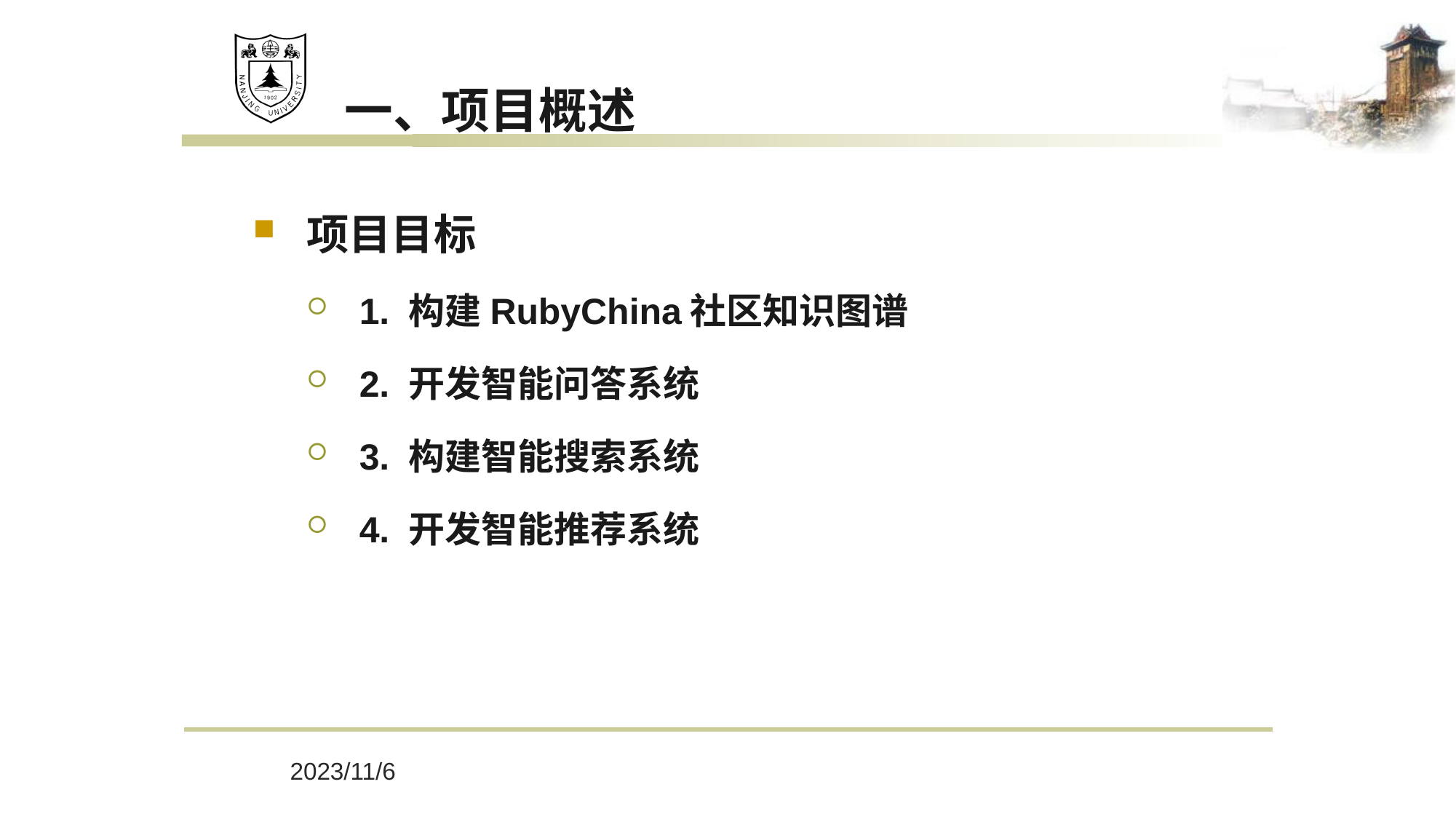

# 一、项目概述
项目目标
1. 构建RubyChina社区知识图谱
2. 开发智能问答系统
3. 构建智能搜索系统
4. 开发智能推荐系统
2023/11/6
3